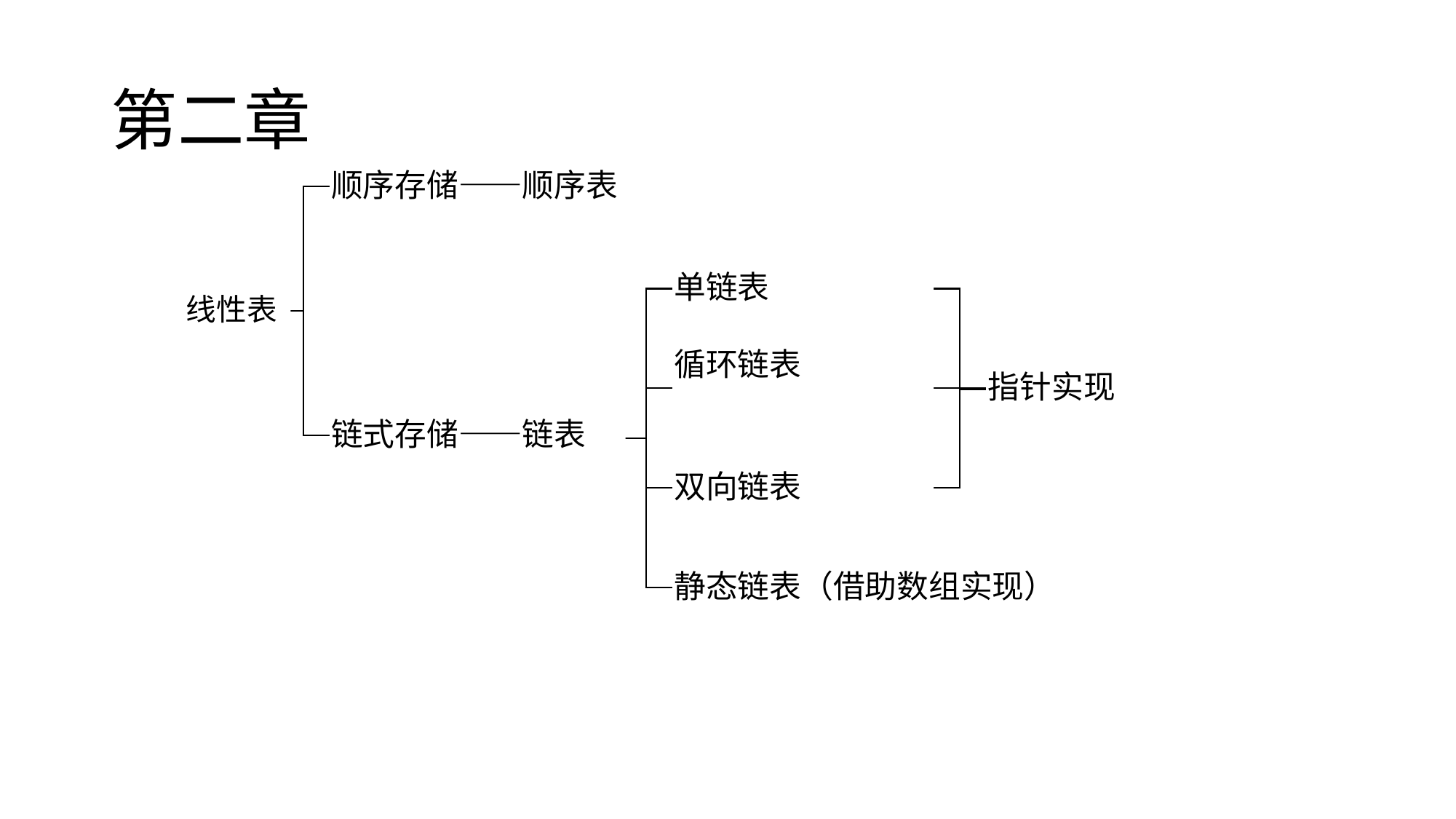

# 第二章

顺序存储——顺序表

单链表
线性表

循环链表

指针实现

链式存储——链表

双向链表
静态链表（借助数组实现）